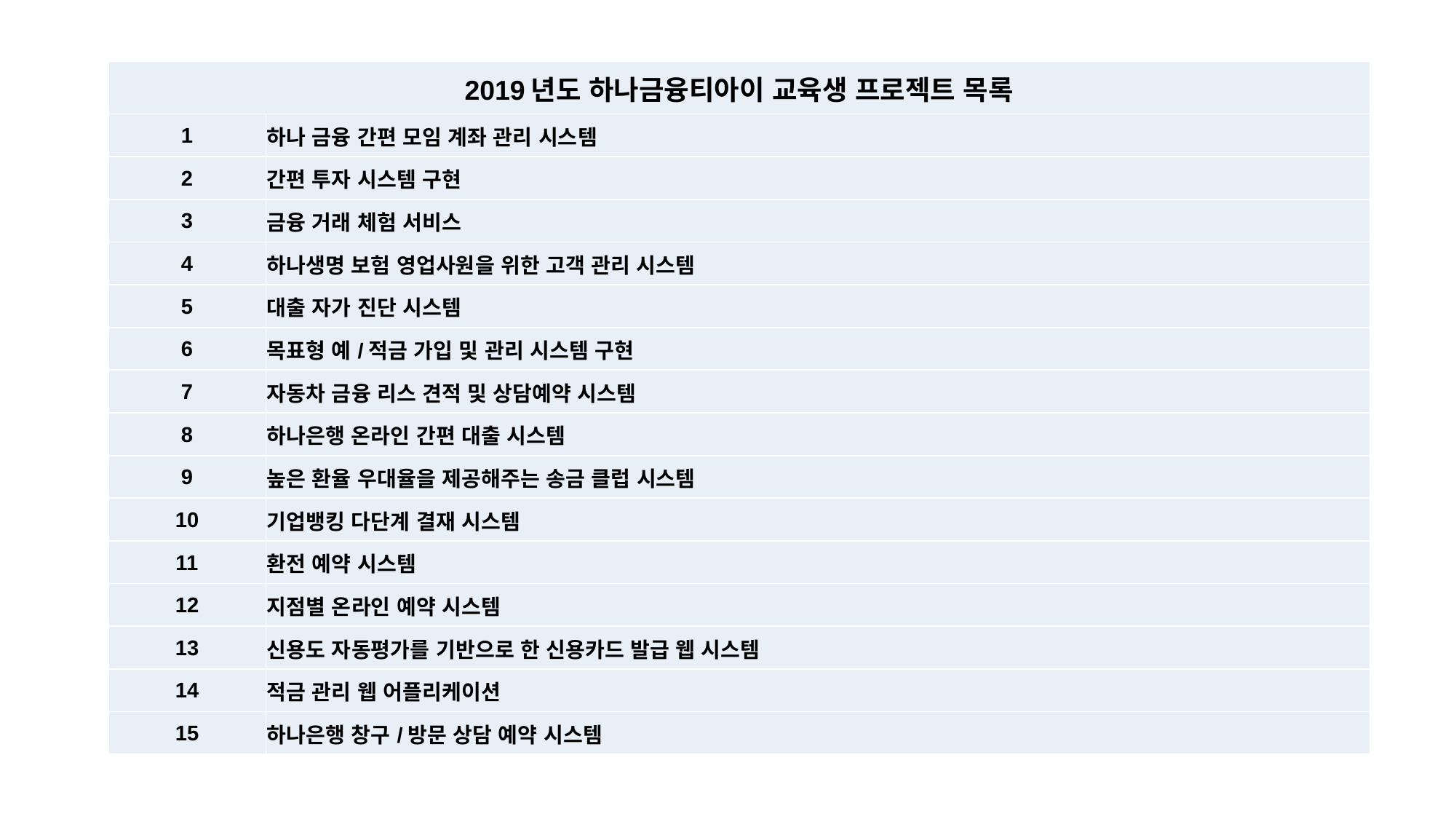

| 2019년도 하나금융티아이 교육생 프로젝트 목록 |  |
| --- | --- |
| 1 | 하나 금융 간편 모임 계좌 관리 시스템 |
| 2 | 간편 투자 시스템 구현 |
| 3 | 금융 거래 체험 서비스 |
| 4 | 하나생명 보험 영업사원을 위한 고객 관리 시스템 |
| 5 | 대출 자가 진단 시스템 |
| 6 | 목표형 예/적금 가입 및 관리 시스템 구현 |
| 7 | 자동차 금융 리스 견적 및 상담예약 시스템 |
| 8 | 하나은행 온라인 간편 대출 시스템 |
| 9 | 높은 환율 우대율을 제공해주는 송금 클럽 시스템 |
| 10 | 기업뱅킹 다단계 결재 시스템 |
| 11 | 환전 예약 시스템 |
| 12 | 지점별 온라인 예약 시스템 |
| 13 | 신용도 자동평가를 기반으로 한 신용카드 발급 웹 시스템 |
| 14 | 적금 관리 웹 어플리케이션 |
| 15 | 하나은행 창구/방문 상담 예약 시스템 |